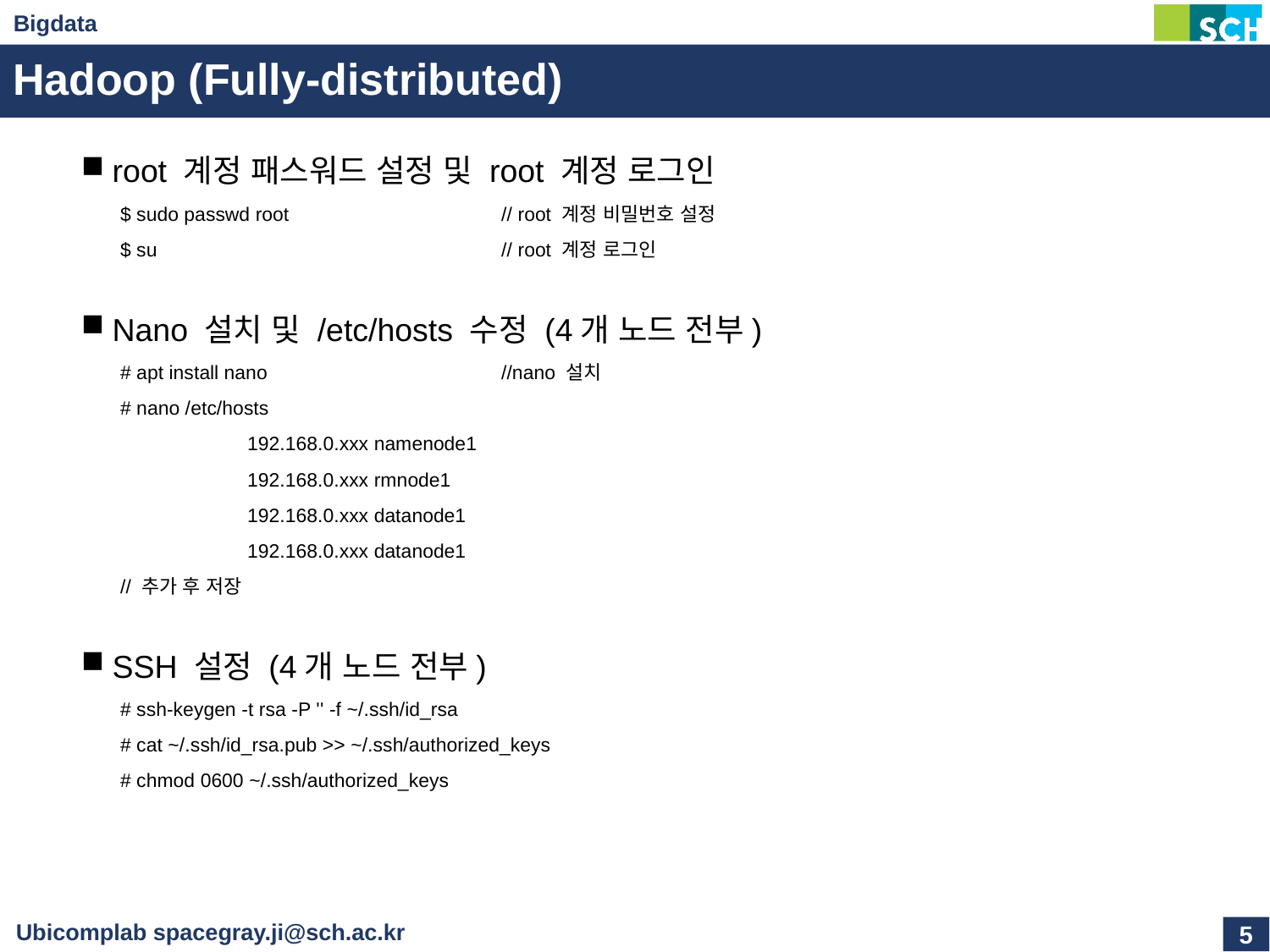

# Hadoop (Fully-distributed)
root 계정 패스워드 설정 및 root 계정 로그인
$ sudo passwd root		// root 계정 비밀번호 설정
$ su			// root 계정 로그인

Nano 설치 및 /etc/hosts 수정 (4개 노드 전부)
# apt install nano		//nano 설치
# nano /etc/hosts
	192.168.0.xxx namenode1
	192.168.0.xxx rmnode1
	192.168.0.xxx datanode1
	192.168.0.xxx datanode1
// 추가 후 저장

SSH 설정 (4개 노드 전부)
# ssh-keygen -t rsa -P '' -f ~/.ssh/id_rsa
# cat ~/.ssh/id_rsa.pub >> ~/.ssh/authorized_keys
# chmod 0600 ~/.ssh/authorized_keys

5